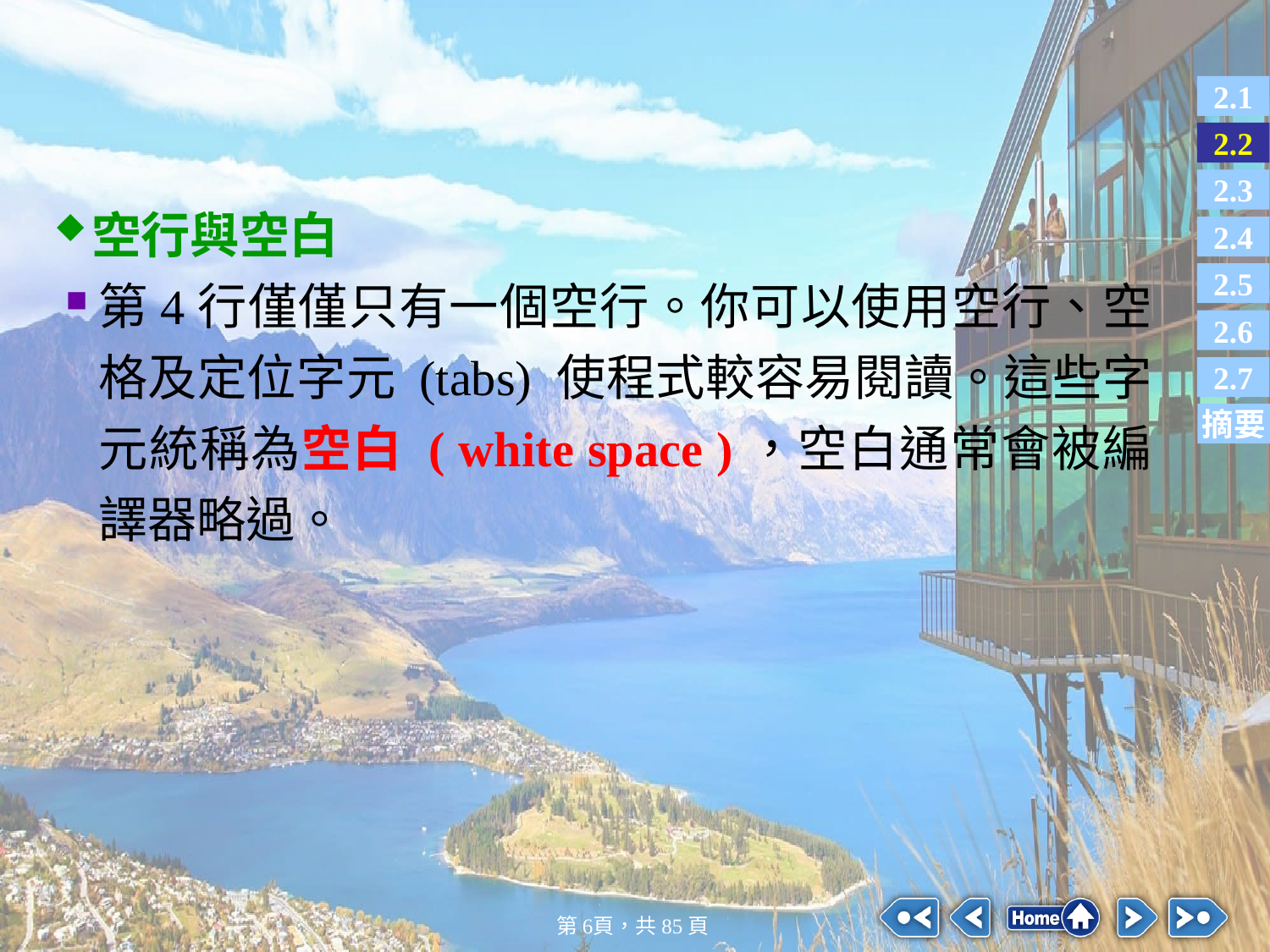

#
空行與空白
第4行僅僅只有一個空行。你可以使用空行、空格及定位字元 (tabs) 使程式較容易閱讀。這些字元統稱為空白 ( white space )，空白通常會被編譯器略過。